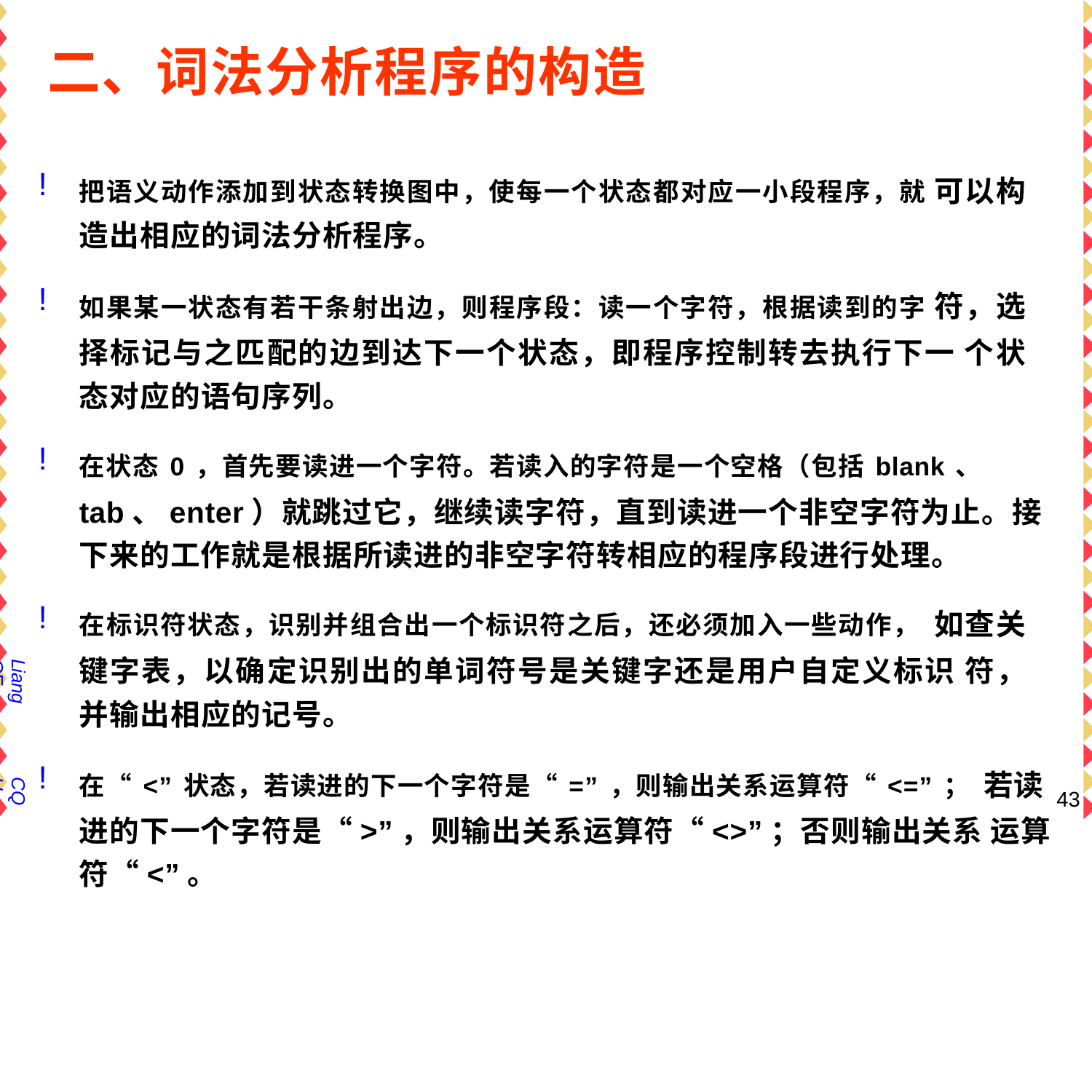

# 二、词法分析程序的构造
把语义动作添加到状态转换图中，使每一个状态都对应一小段程序，就 可以构造出相应的词法分析程序。
如果某一状态有若干条射出边，则程序段：读一个字符，根据读到的字 符，选择标记与之匹配的边到达下一个状态，即程序控制转去执行下一 个状态对应的语句序列。
在状态0，首先要读进一个字符。若读入的字符是一个空格（包括blank、 tab、enter）就跳过它，继续读字符，直到读进一个非空字符为止。接 下来的工作就是根据所读进的非空字符转相应的程序段进行处理。
在标识符状态，识别并组合出一个标识符之后，还必须加入一些动作，  如查关键字表，以确定识别出的单词符号是关键字还是用户自定义标识 符，并输出相应的记号。
在“<”状态，若读进的下一个字符是“=”，则输出关系运算符“<=”；  若读进的下一个字符是“>”，则输出关系运算符“<>”；否则输出关系 运算符“<”。
Liang GE
CQU
43